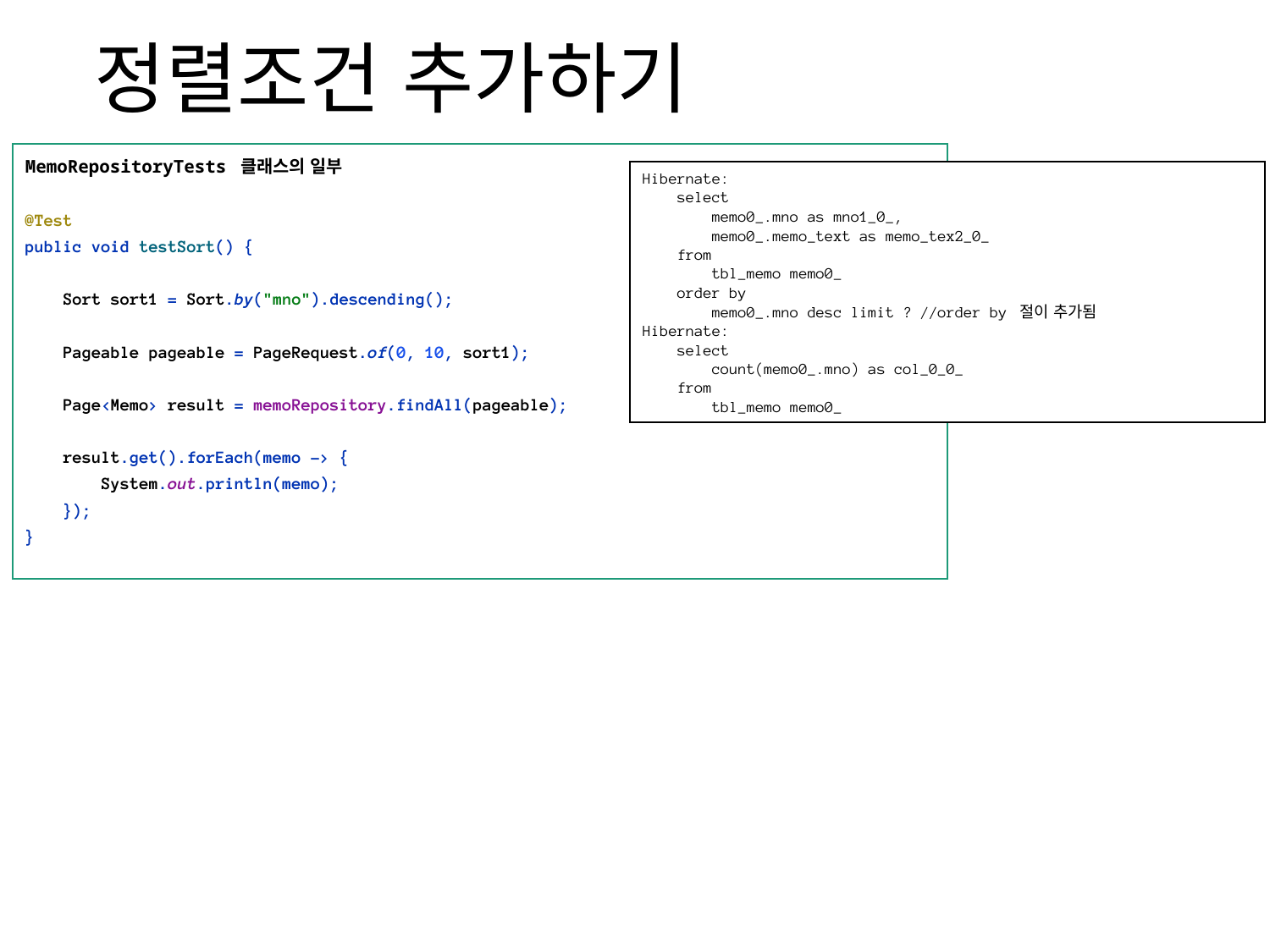

# 정렬조건 추가하기
MemoRepositoryTests 클래스의 일부
@Test
public void testSort() {
    Sort sort1 = Sort.by("mno").descending();
    Pageable pageable = PageRequest.of(0, 10, sort1);
    Page<Memo> result = memoRepository.findAll(pageable);
    result.get().forEach(memo -> {
        System.out.println(memo);
    });
}

Hibernate:
    select
        memo0_.mno as mno1_0_,
        memo0_.memo_text as memo_tex2_0_
    from
        tbl_memo memo0_
    order by
        memo0_.mno desc limit ? //order by 절이 추가됨
Hibernate:
    select
        count(memo0_.mno) as col_0_0_
    from
        tbl_memo memo0_